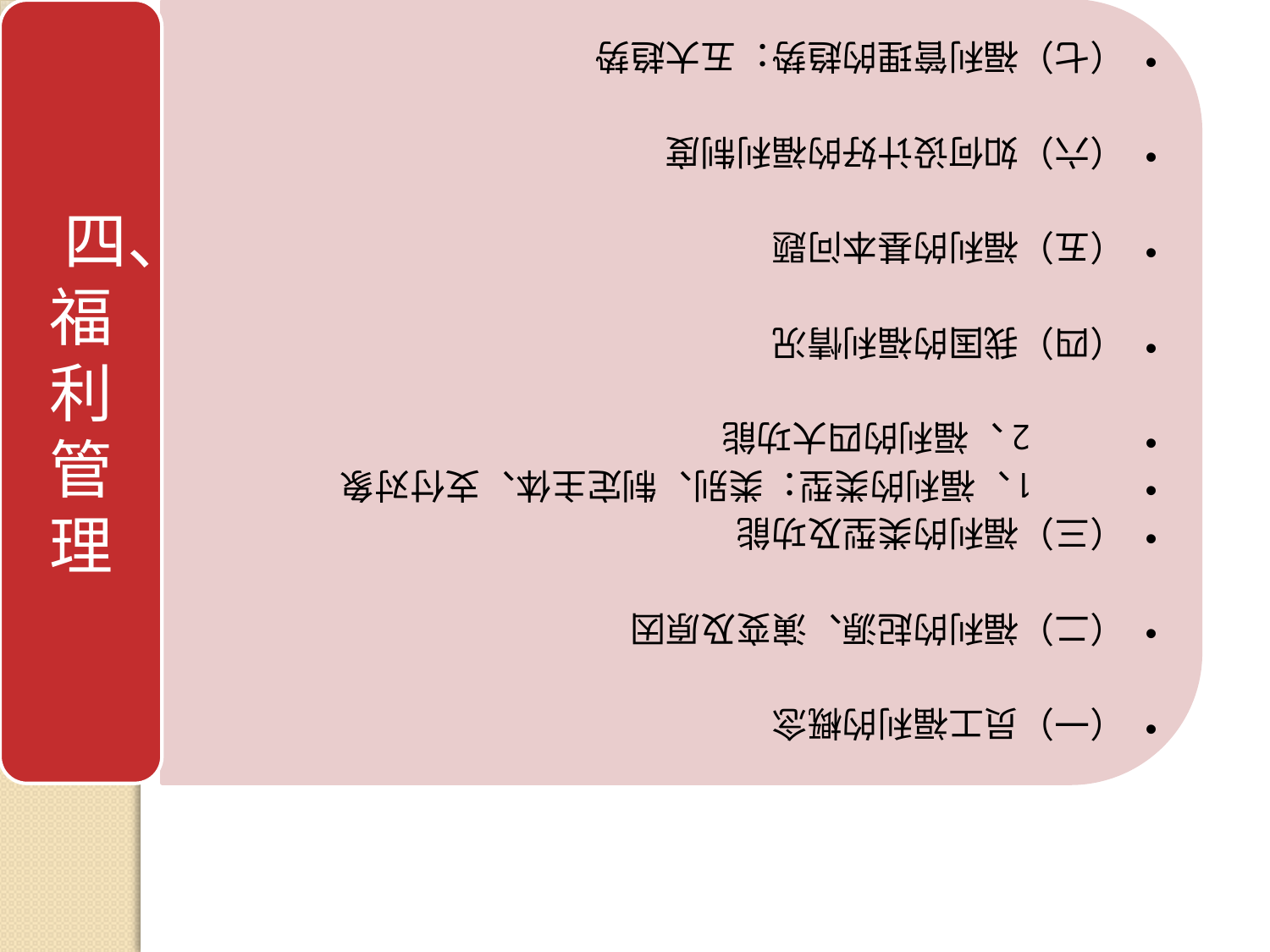

（一）员工福利的概念

（二）福利的起源、演变及原因

（三）福利的类型及功能
         1、福利的类型：类别、制定主体、支付对象
         2、福利的四大功能

（四）我国的福利情况

（五）福利的基本问题

（六）如何设计好的福利制度

（七）福利管理的趋势：五大趋势

 四、福利管理
6